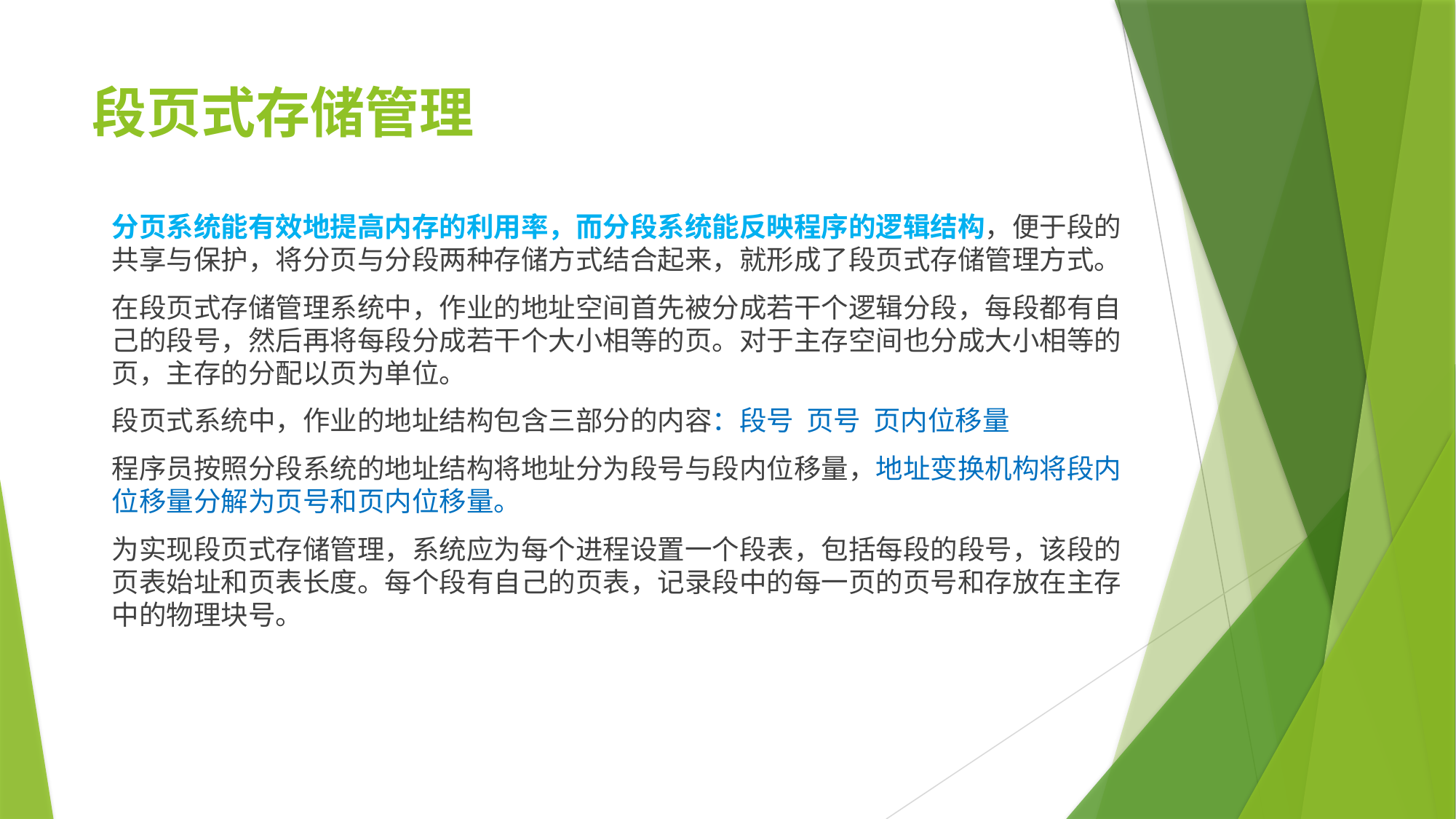

# 段页式存储管理
分页系统能有效地提高内存的利用率，而分段系统能反映程序的逻辑结构，便于段的共享与保护，将分页与分段两种存储方式结合起来，就形成了段页式存储管理方式。
在段页式存储管理系统中，作业的地址空间首先被分成若干个逻辑分段，每段都有自己的段号，然后再将每段分成若干个大小相等的页。对于主存空间也分成大小相等的页，主存的分配以页为单位。
段页式系统中，作业的地址结构包含三部分的内容：段号  页号  页内位移量
程序员按照分段系统的地址结构将地址分为段号与段内位移量，地址变换机构将段内位移量分解为页号和页内位移量。
为实现段页式存储管理，系统应为每个进程设置一个段表，包括每段的段号，该段的页表始址和页表长度。每个段有自己的页表，记录段中的每一页的页号和存放在主存中的物理块号。